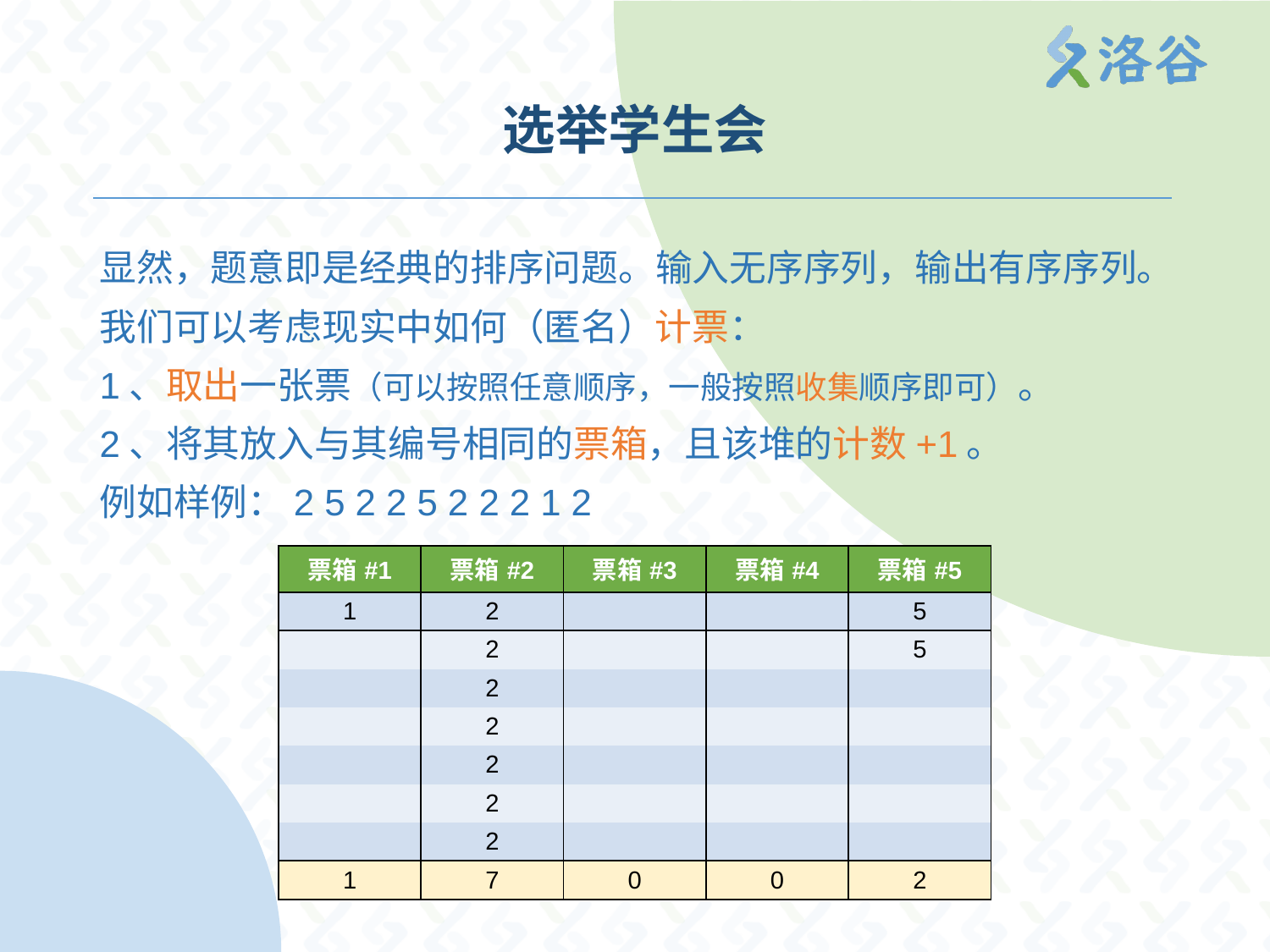

# 选举学生会
显然，题意即是经典的排序问题。输入无序序列，输出有序序列。
我们可以考虑现实中如何（匿名）计票：
1、取出一张票（可以按照任意顺序，一般按照收集顺序即可）。
2、将其放入与其编号相同的票箱，且该堆的计数+1。
例如样例：2 5 2 2 5 2 2 2 1 2
| 票箱#1 | 票箱#2 | 票箱#3 | 票箱#4 | 票箱#5 |
| --- | --- | --- | --- | --- |
| 1 | 2 |  |  | 5 |
|  | 2 |  |  | 5 |
|  | 2 |  |  |  |
|  | 2 |  |  |  |
|  | 2 |  |  |  |
|  | 2 |  |  |  |
|  | 2 |  |  |  |
| 1 | 7 | 0 | 0 | 2 |